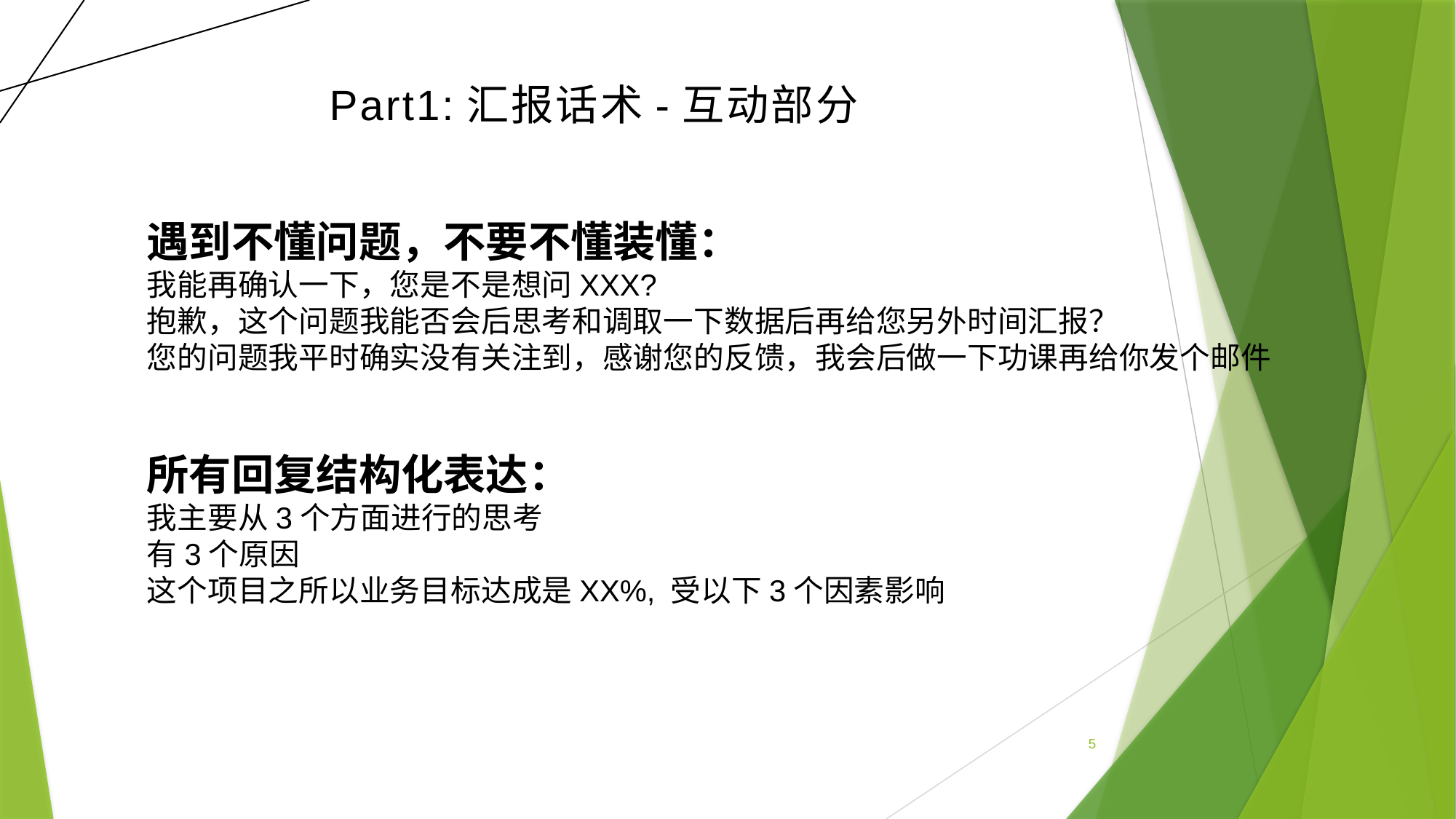

# Part1:汇报话术-互动部分
遇到不懂问题，不要不懂装懂：
我能再确认一下，您是不是想问XXX?
抱歉，这个问题我能否会后思考和调取一下数据后再给您另外时间汇报？
您的问题我平时确实没有关注到，感谢您的反馈，我会后做一下功课再给你发个邮件

所有回复结构化表达：
我主要从3个方面进行的思考
有3个原因
这个项目之所以业务目标达成是XX%, 受以下3个因素影响

5